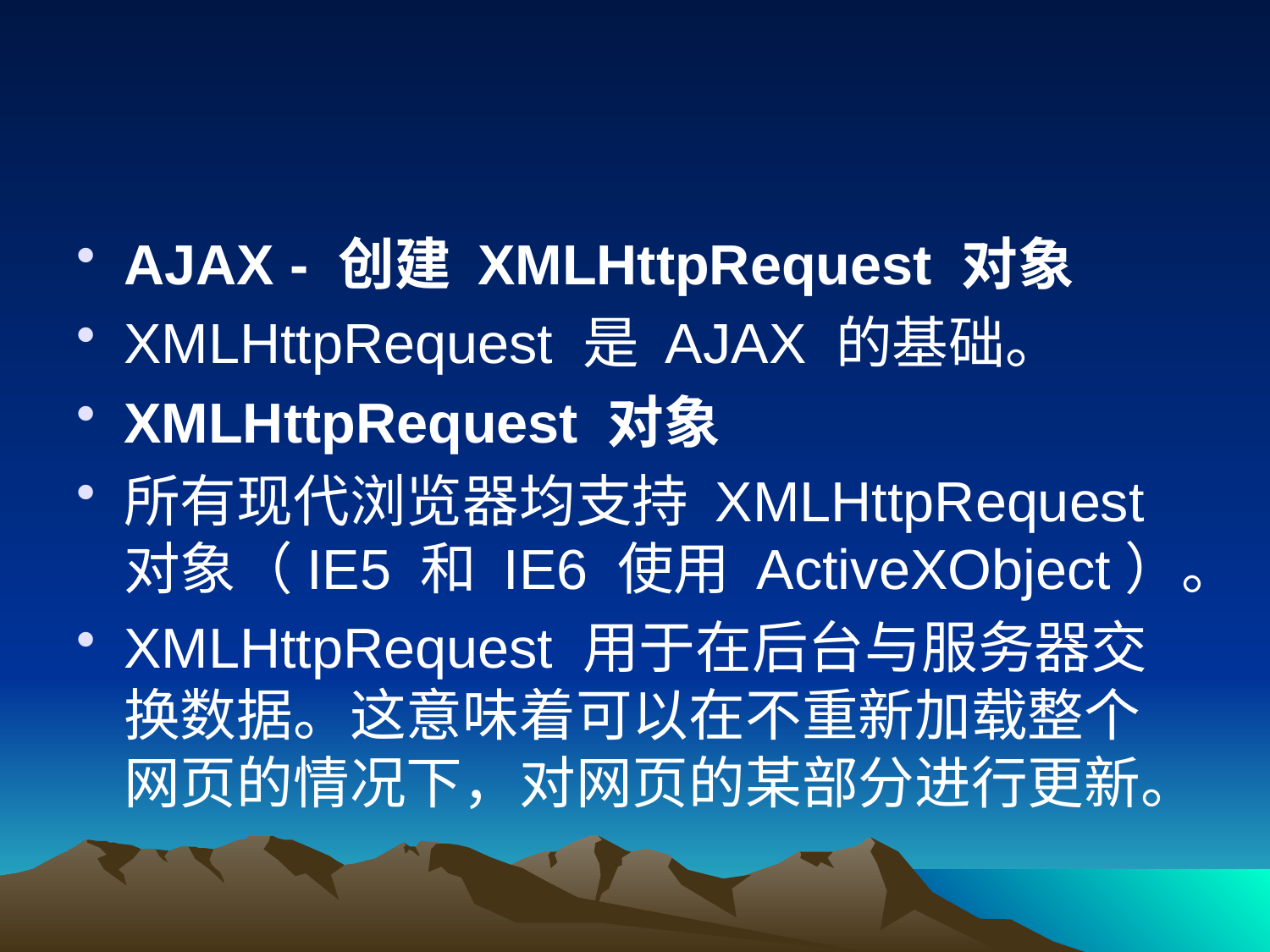

#
AJAX - 创建 XMLHttpRequest 对象
XMLHttpRequest 是 AJAX 的基础。
XMLHttpRequest 对象
所有现代浏览器均支持 XMLHttpRequest 对象（IE5 和 IE6 使用 ActiveXObject）。
XMLHttpRequest 用于在后台与服务器交换数据。这意味着可以在不重新加载整个网页的情况下，对网页的某部分进行更新。